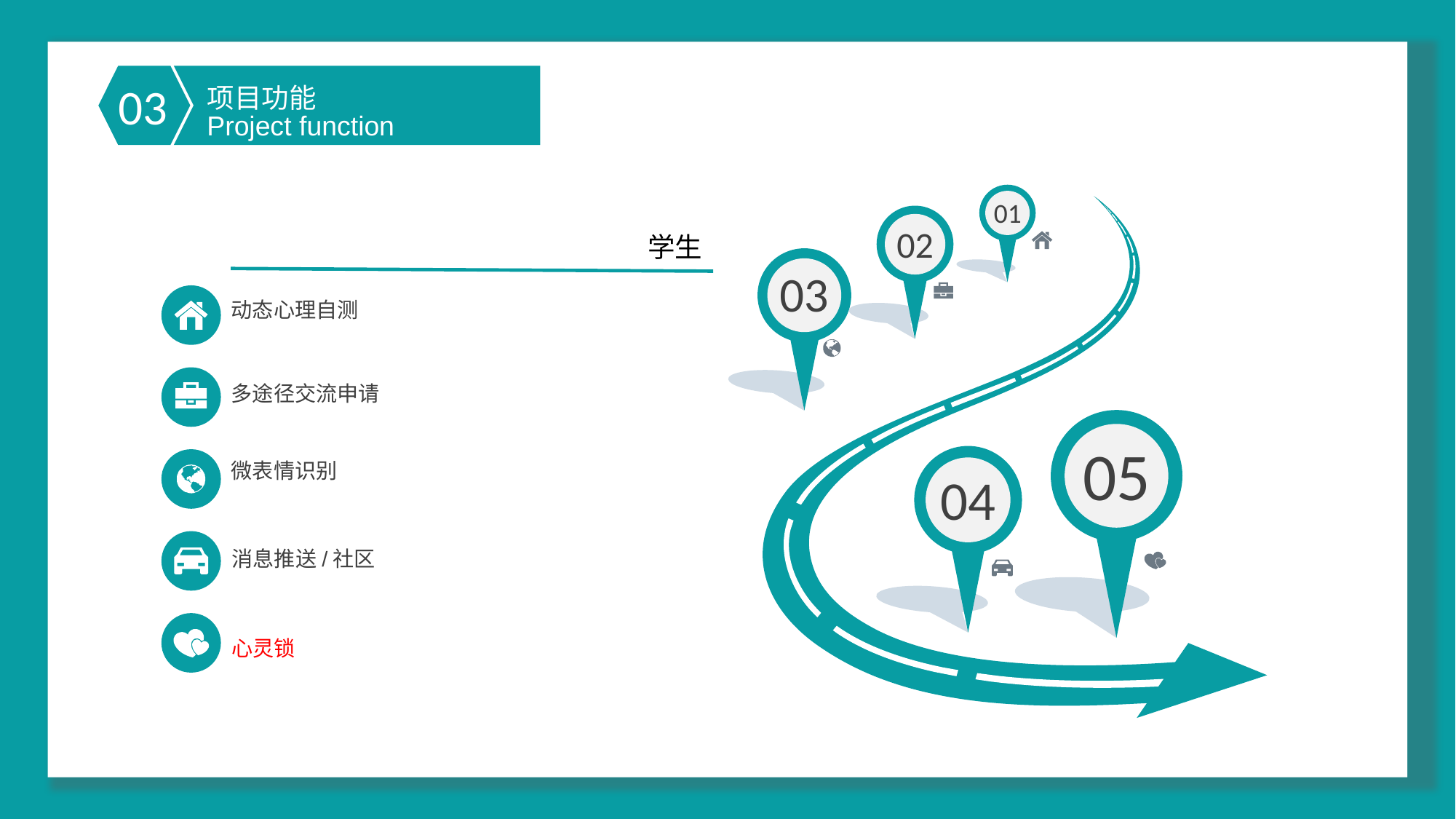

项目功能

03
Project function

01

02

学生

03

动态心理自测

多途径交流申请

05

微表情识别

04

消息推送/社区

心灵锁